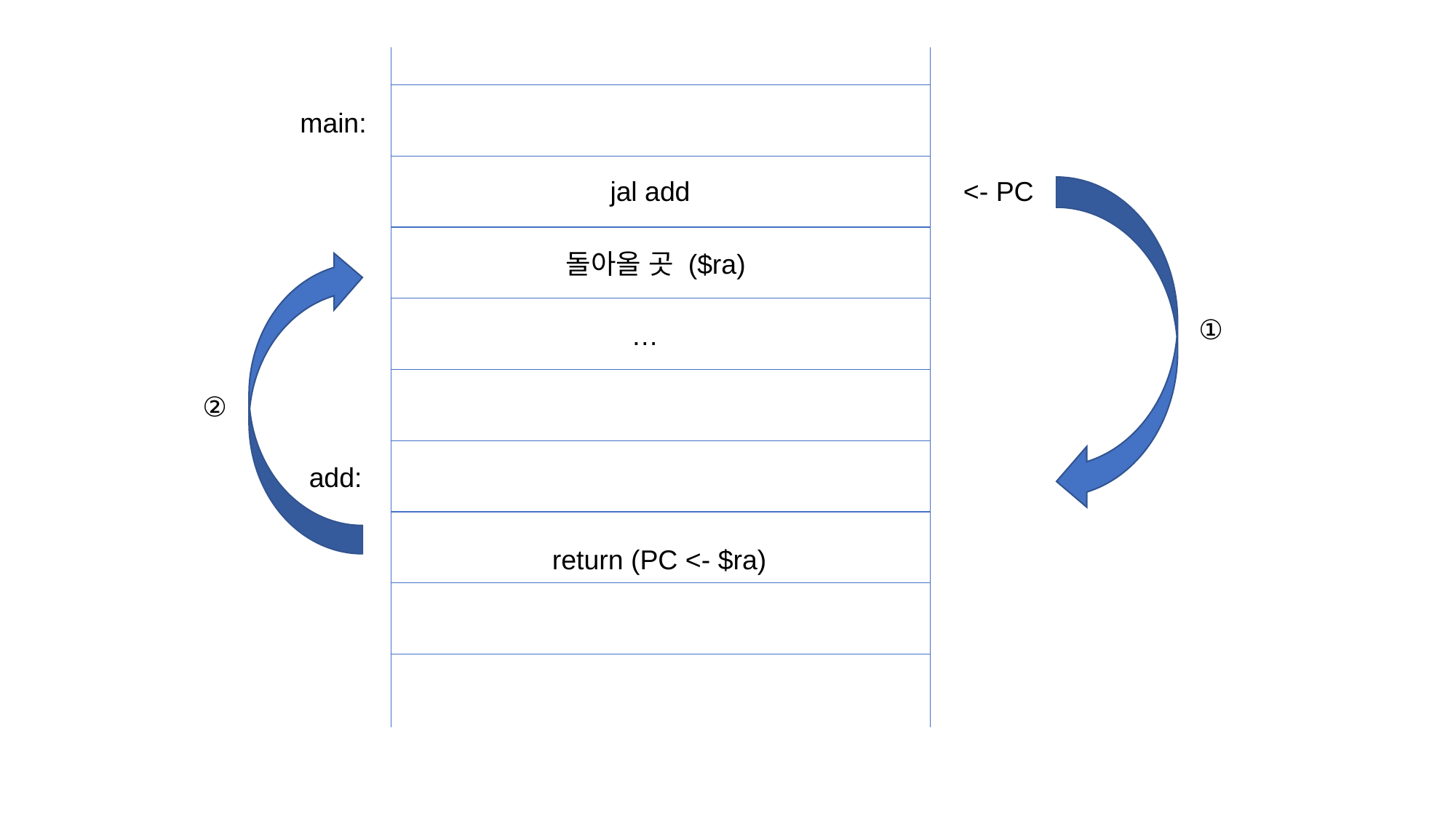

main:
jal add
<- PC

돌아올 곳 ($ra)

①
…
②
add:
return (PC <- $ra)